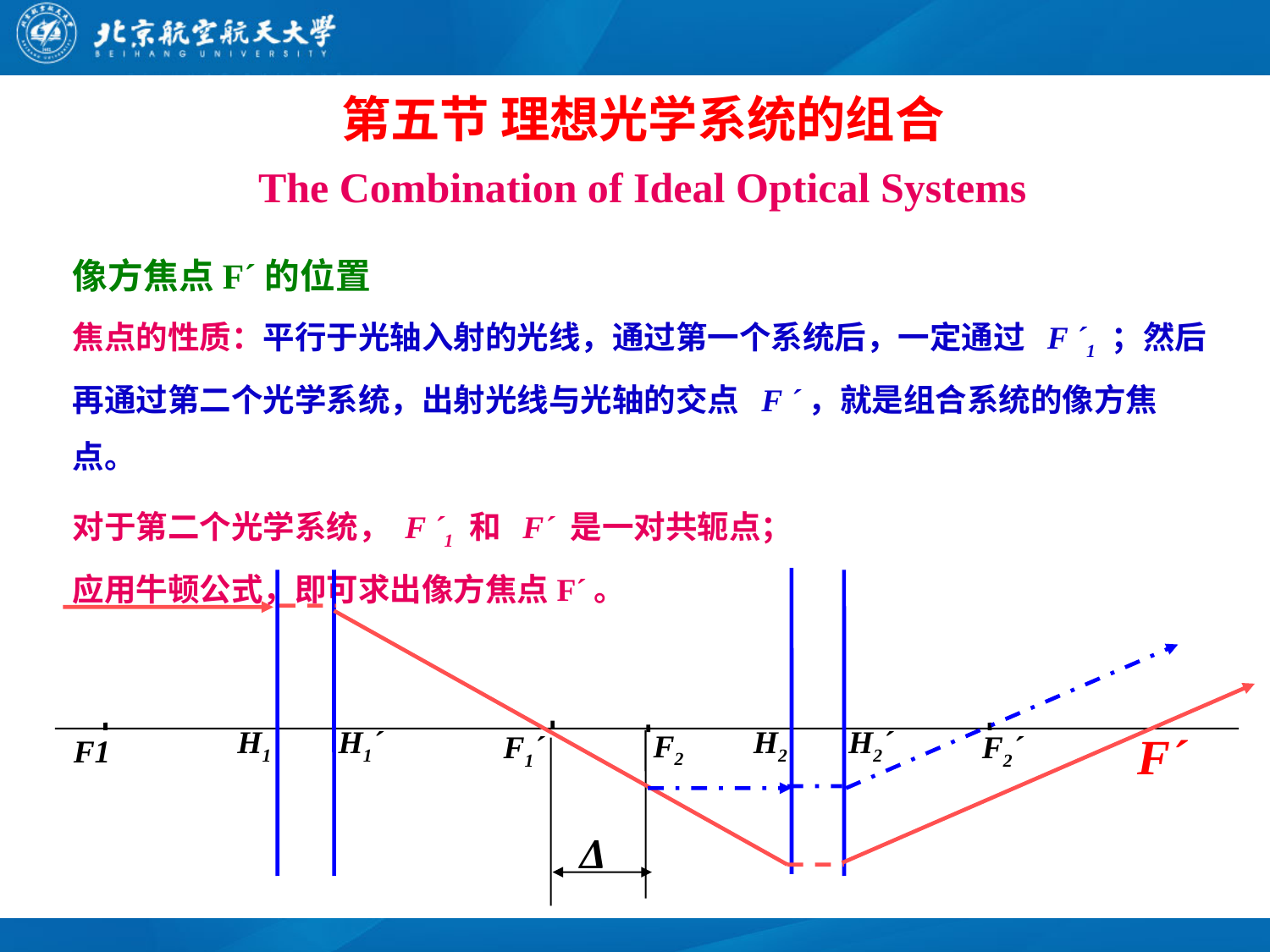

第五节 理想光学系统的组合
The Combination of Ideal Optical Systems
像方焦点Fˊ的位置
焦点的性质：平行于光轴入射的光线，通过第一个系统后，一定通过  F ˊ1 ；然后再通过第二个光学系统，出射光线与光轴的交点  F ˊ，就是组合系统的像方焦点。
对于第二个光学系统， F ˊ1 和  Fˊ 是一对共轭点；
应用牛顿公式，即可求出像方焦点Fˊ。

H1
H1ˊ
H2
H2ˊ
Fˊ
F2

F1ˊ
F2ˊ

F1

Δ